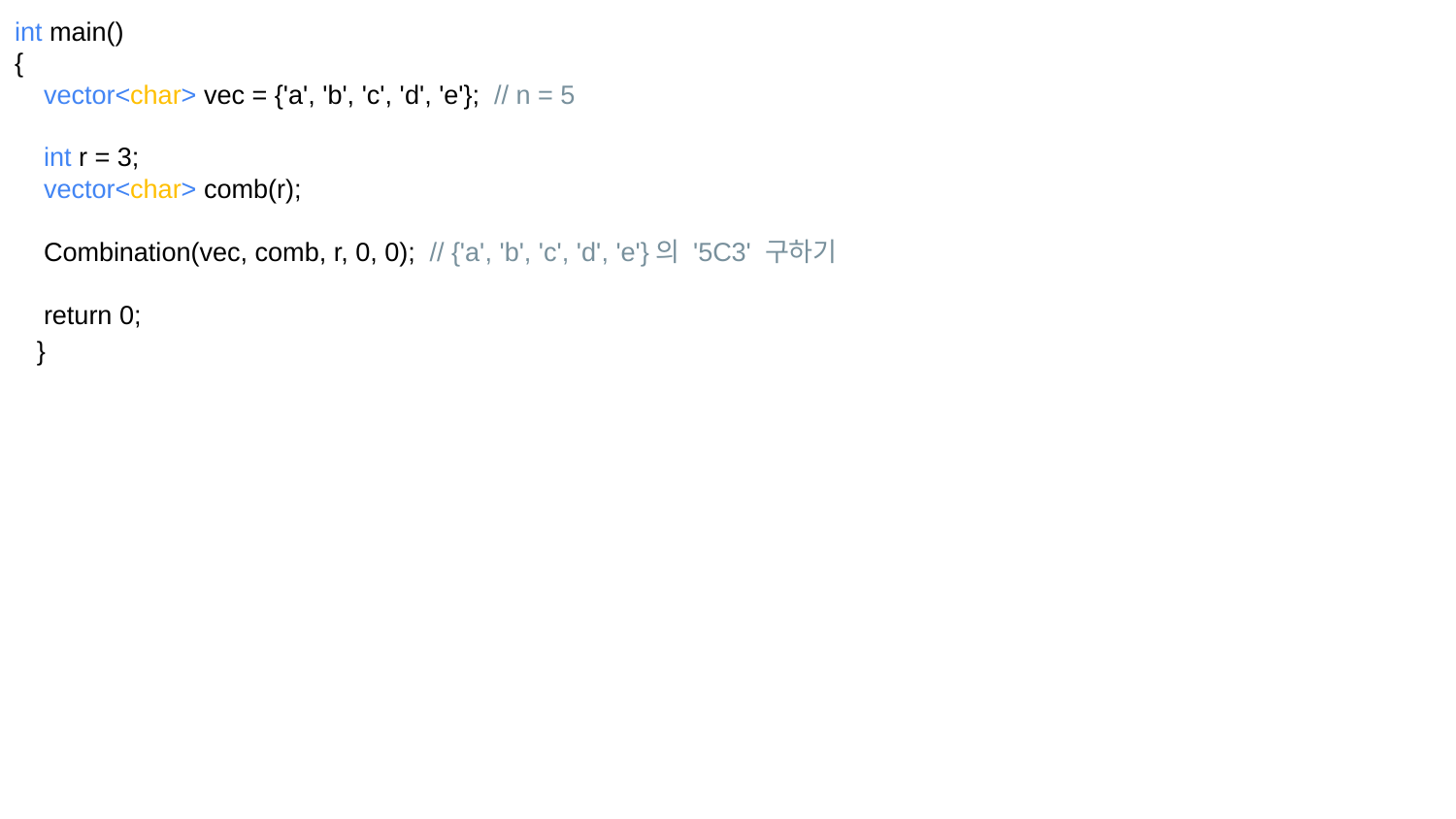

int main()
{
    vector<char> vec = {'a', 'b', 'c', 'd', 'e'};  // n = 5

    int r = 3;
    vector<char> comb(r);

    Combination(vec, comb, r, 0, 0);  // {'a', 'b', 'c', 'd', 'e'}의 '5C3' 구하기

    return 0;
}